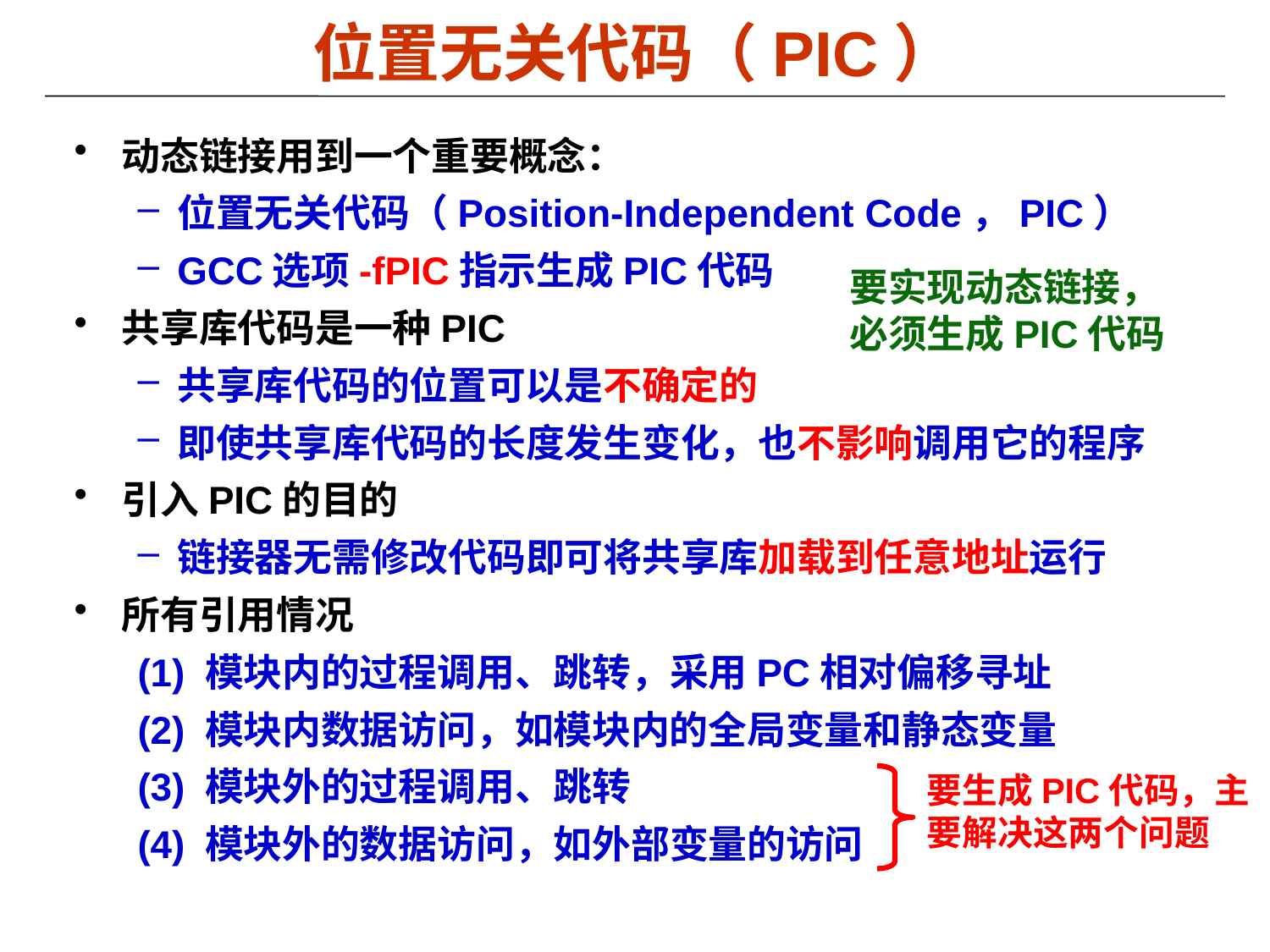

位置无关代码（PIC）
动态链接用到一个重要概念：
位置无关代码（Position-Independent Code，PIC）
GCC选项-fPIC指示生成PIC代码
共享库代码是一种PIC
共享库代码的位置可以是不确定的
即使共享库代码的长度发生变化，也不影响调用它的程序
引入PIC的目的
链接器无需修改代码即可将共享库加载到任意地址运行
所有引用情况
(1) 模块内的过程调用、跳转，采用PC相对偏移寻址
(2) 模块内数据访问，如模块内的全局变量和静态变量
(3) 模块外的过程调用、跳转
(4) 模块外的数据访问，如外部变量的访问
要实现动态链接，必须生成PIC代码
要生成PIC代码，主要解决这两个问题